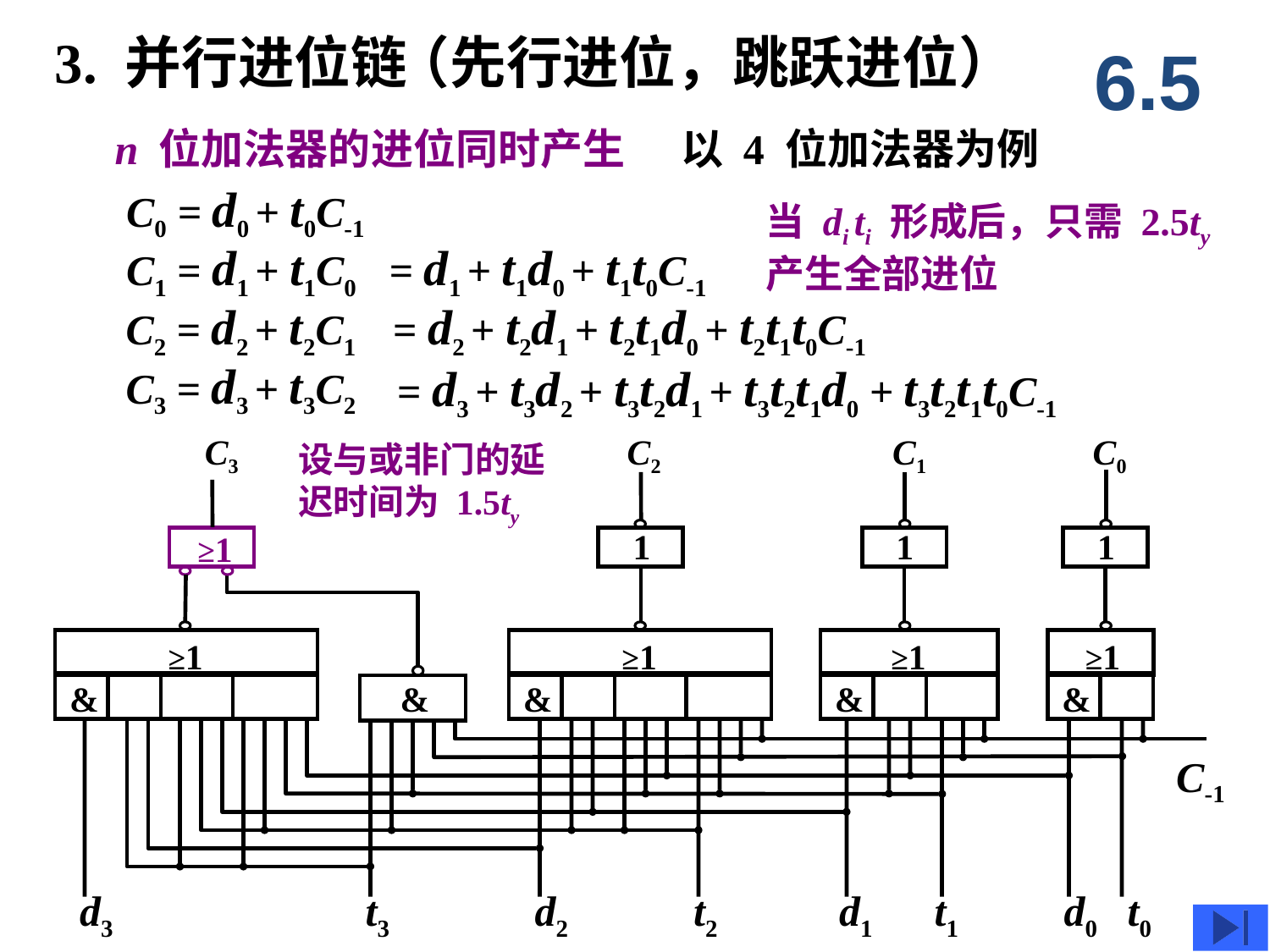

3. 并行进位链
（先行进位，跳跃进位）
6.5
n 位加法器的进位同时产生
以 4 位加法器为例
C0 = d0 + t0C-1
当 di ti 形成后，只需 2.5ty
产生全部进位
C1 = d1 + t1C0
   = d1 + t1d0 + t1t0C-1
C2 = d2 + t2C1
  = d2 + t2d1 + t2t1d0 + t2t1t0C-1
C3 = d3 + t3C2
  = d3 + t3d2 + t3t2d1 + t3t2t1d0 + t3t2t1t0C-1
C3
C2
C1
C0

 1
 1
 1

≥1

≥1
≥1
≥1
≥1

 &
  &
 &
 &
 &

C-1
d3
t3
d2
t2
d1
t1
d0
t0
设与或非门的延迟时间为 1.5ty